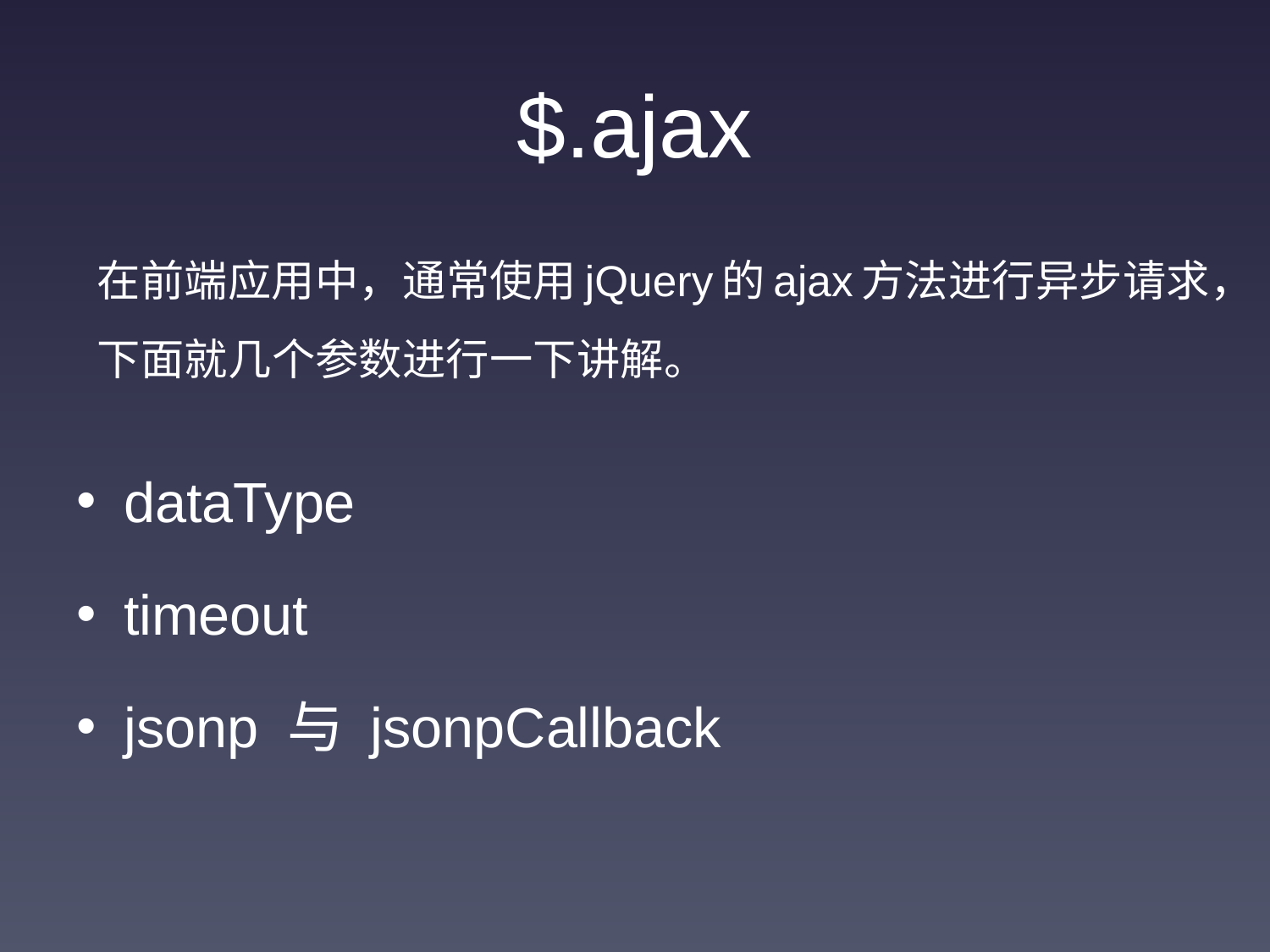

# $.ajax
在前端应用中，通常使用jQuery的ajax方法进行异步请求，下面就几个参数进行一下讲解。

dataType
timeout
jsonp 与 jsonpCallback